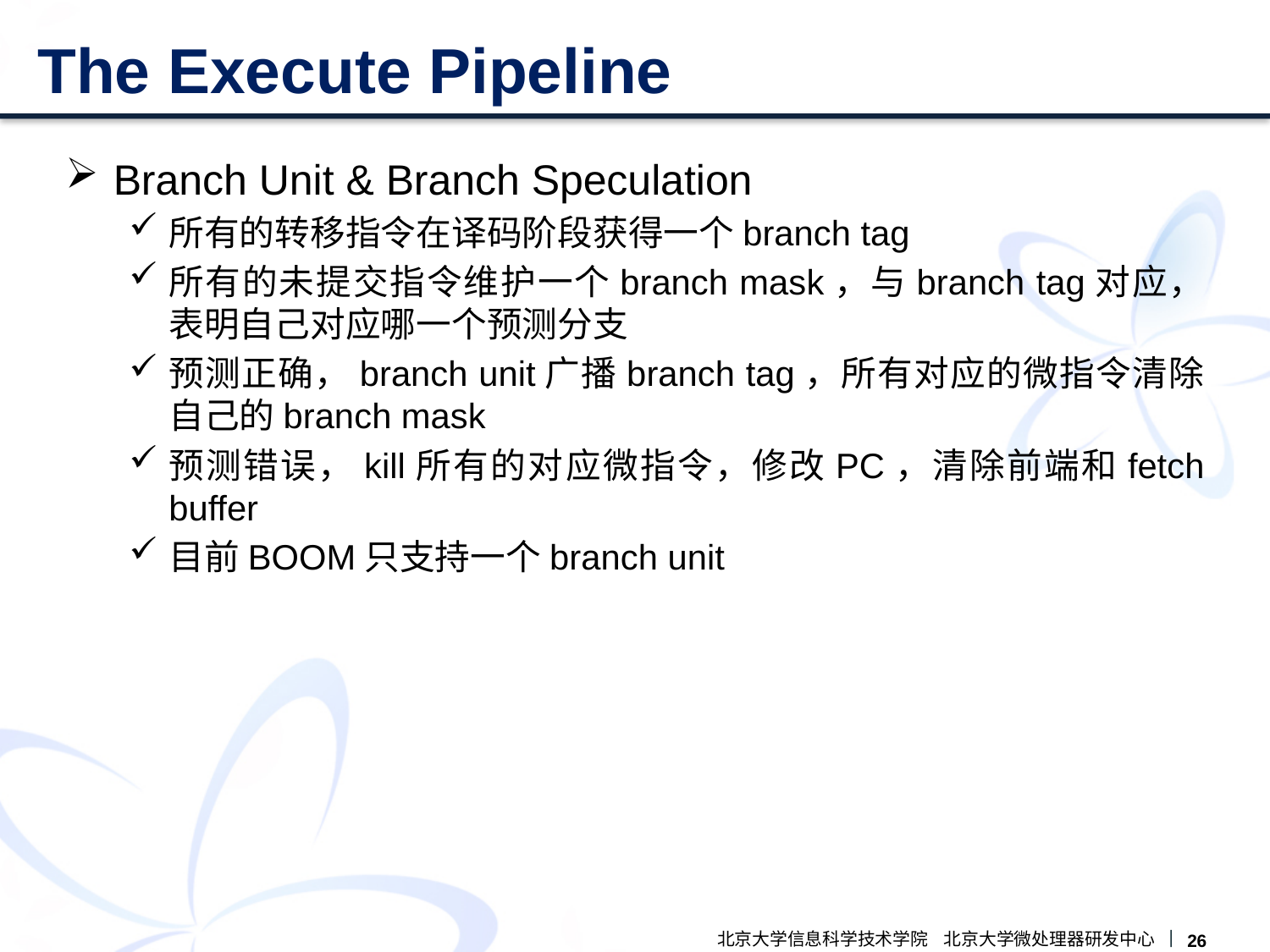

# The Execute Pipeline
Branch Unit & Branch Speculation
所有的转移指令在译码阶段获得一个branch tag
所有的未提交指令维护一个branch mask，与branch tag对应，表明自己对应哪一个预测分支
预测正确，branch unit广播branch tag，所有对应的微指令清除自己的branch mask
预测错误，kill所有的对应微指令，修改PC，清除前端和fetch buffer
目前BOOM只支持一个branch unit